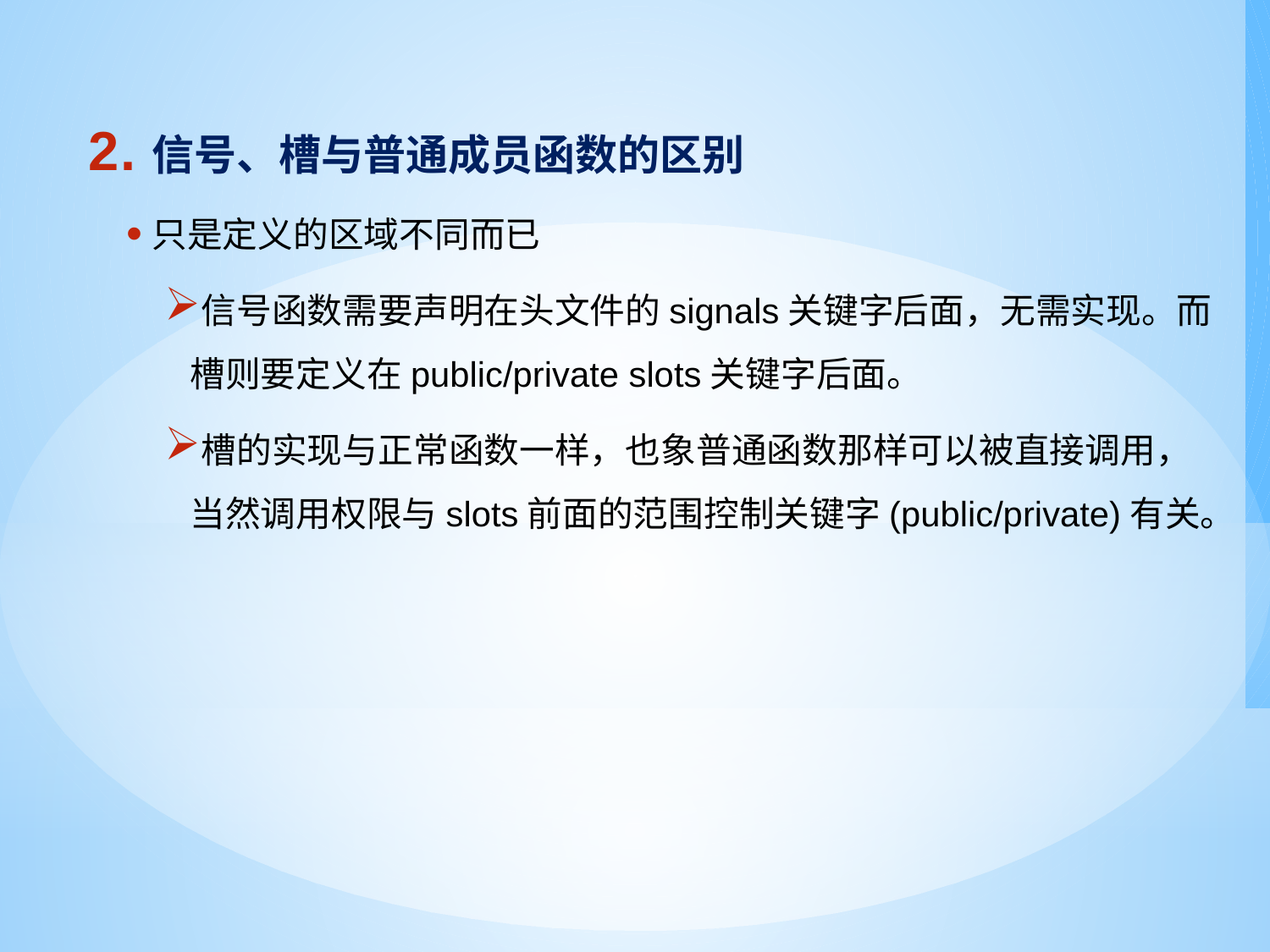

信号、槽与普通成员函数的区别
只是定义的区域不同而已
信号函数需要声明在头文件的signals关键字后面，无需实现。而槽则要定义在public/private slots关键字后面。
槽的实现与正常函数一样，也象普通函数那样可以被直接调用，当然调用权限与slots前面的范围控制关键字(public/private)有关。